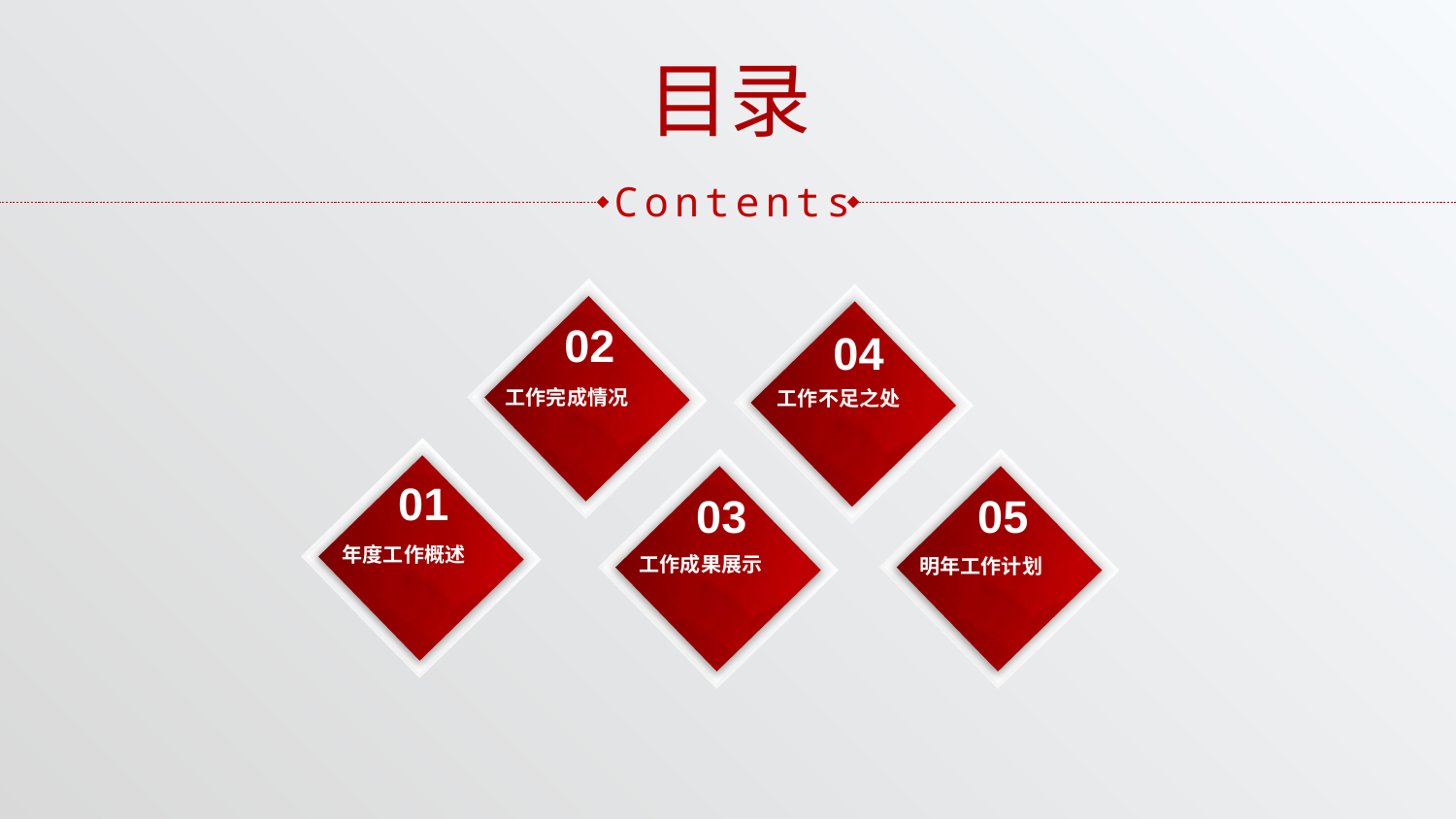

目录
Contents
02

04

工作完成情况
工作不足之处
01

05
03

年度工作概述
工作成果展示
明年工作计划